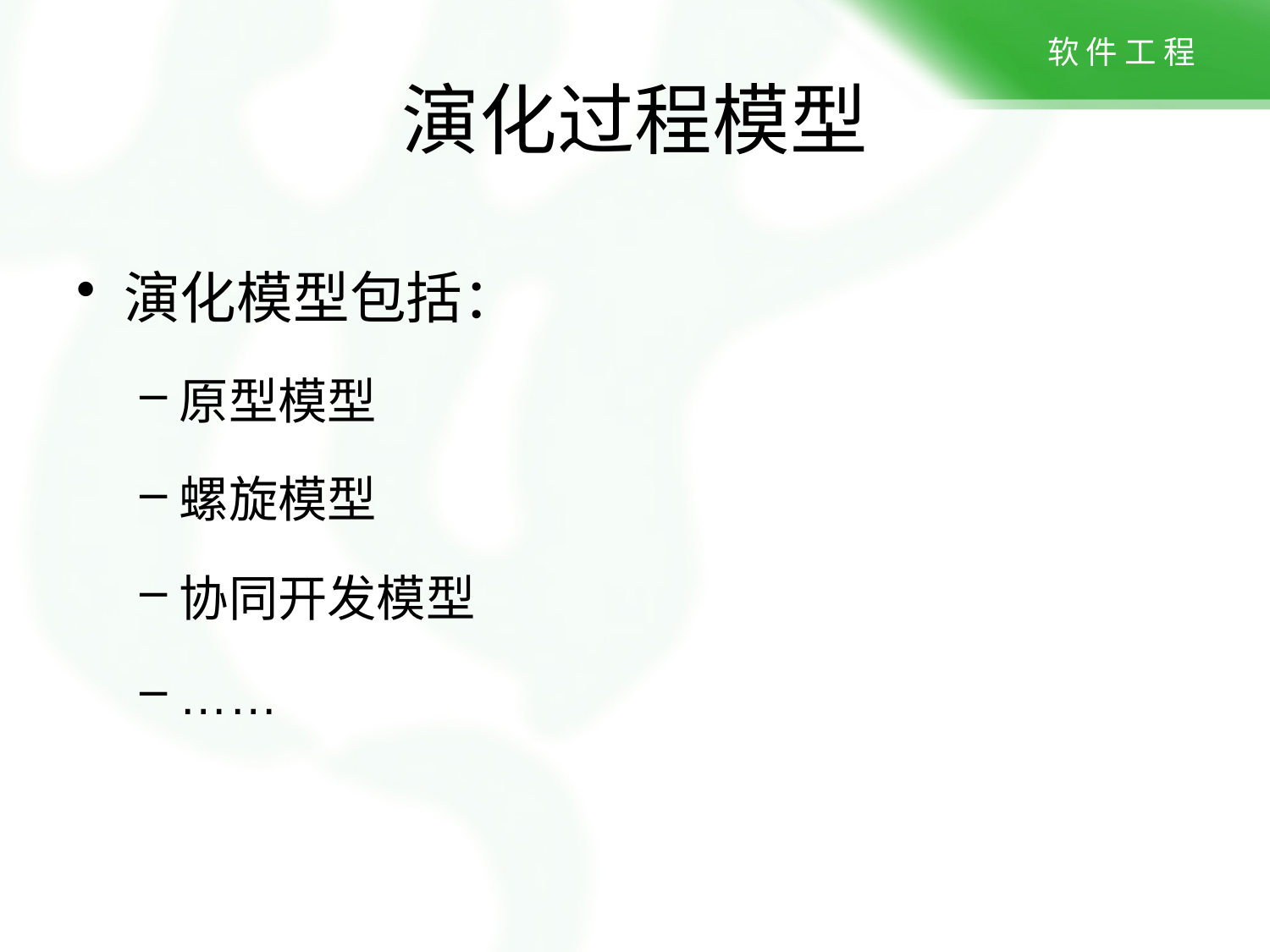

# 演化过程模型
演化模型包括：
原型模型
螺旋模型
协同开发模型
……